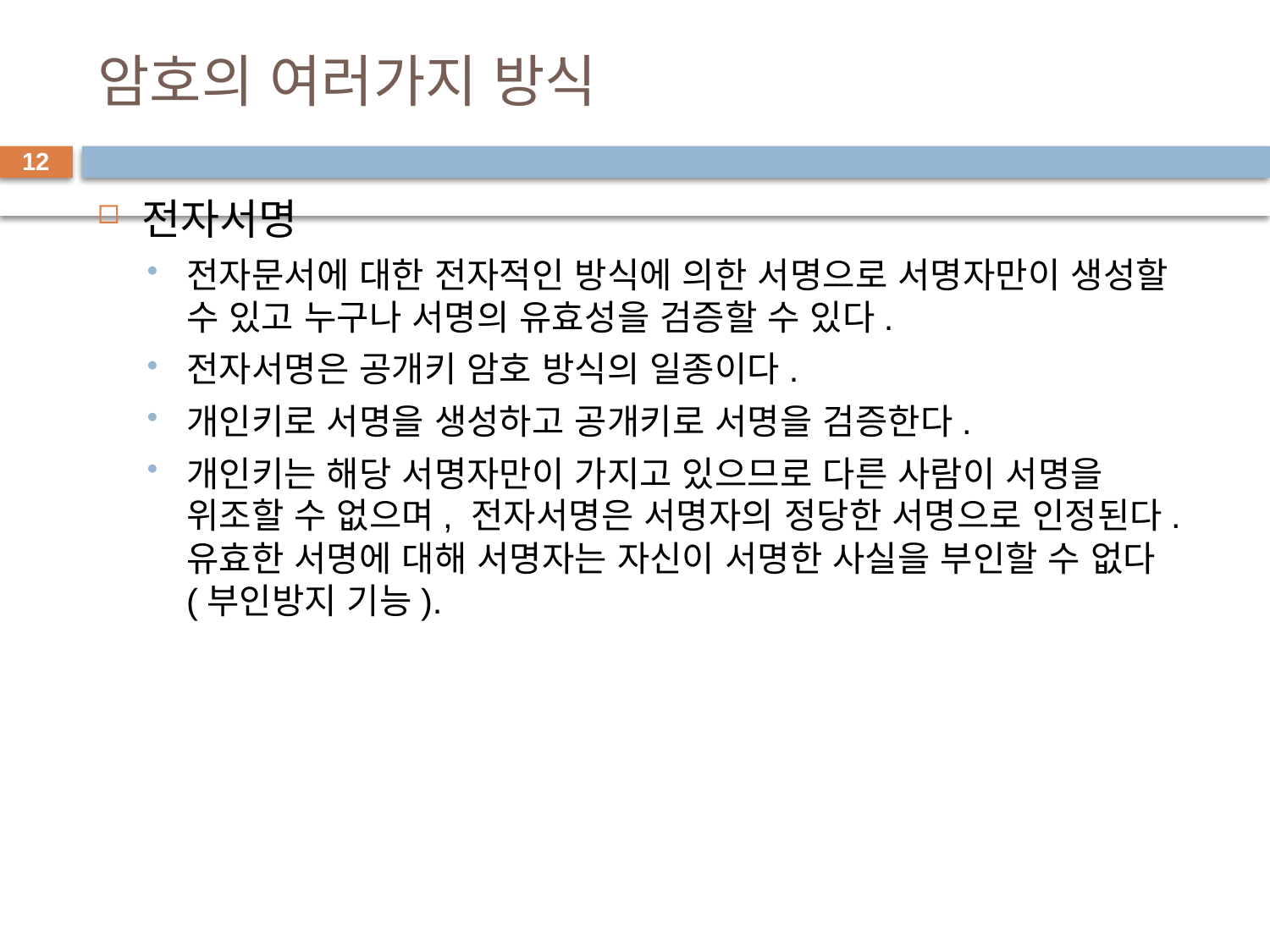

# 암호의 여러가지 방식
12
전자서명
전자문서에 대한 전자적인 방식에 의한 서명으로 서명자만이 생성할 수 있고 누구나 서명의 유효성을 검증할 수 있다.
전자서명은 공개키 암호 방식의 일종이다.
개인키로 서명을 생성하고 공개키로 서명을 검증한다.
개인키는 해당 서명자만이 가지고 있으므로 다른 사람이 서명을 위조할 수 없으며, 전자서명은 서명자의 정당한 서명으로 인정된다. 유효한 서명에 대해 서명자는 자신이 서명한 사실을 부인할 수 없다(부인방지 기능).